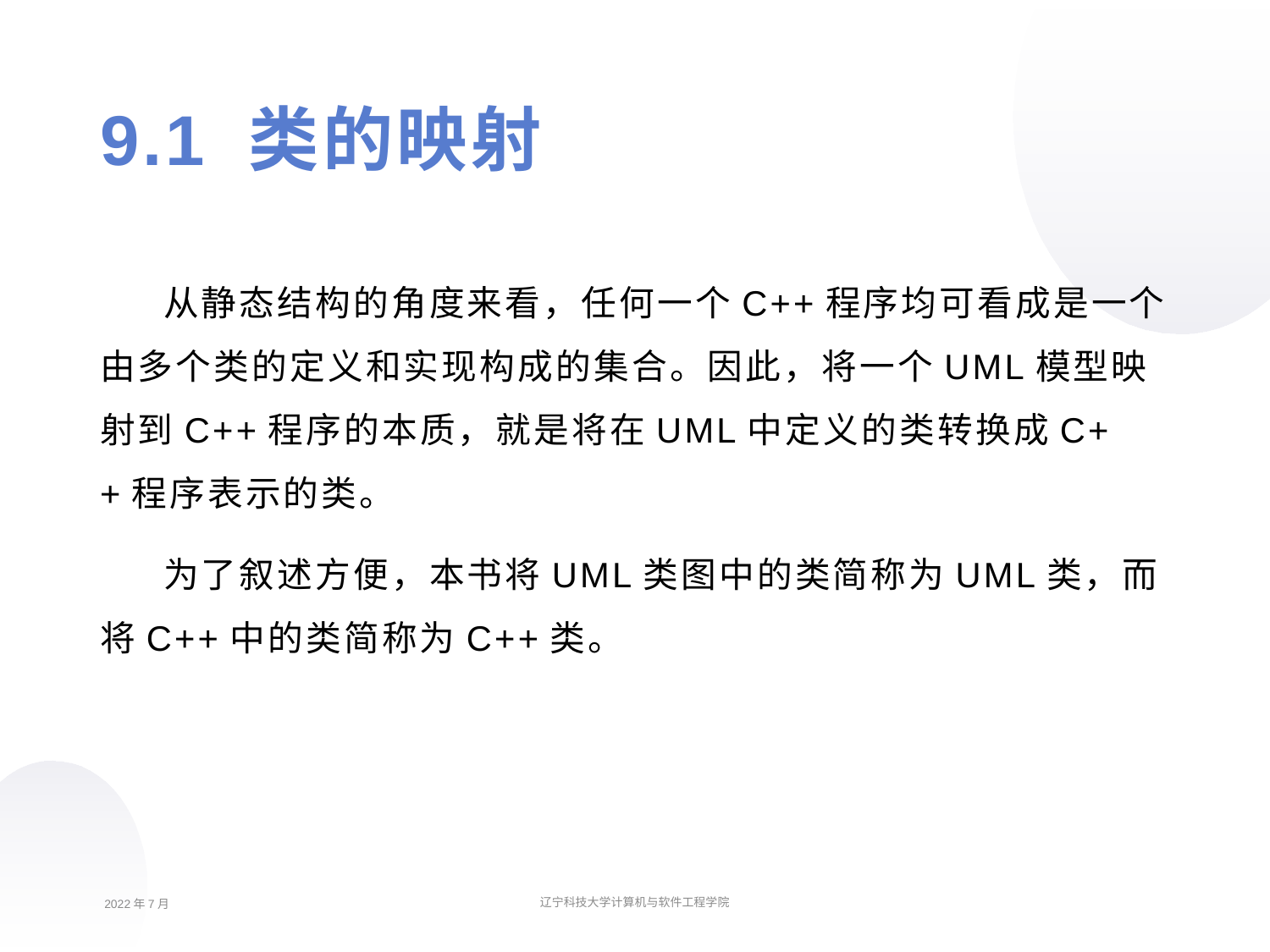

9.1 类的映射
从静态结构的角度来看，任何一个C++程序均可看成是一个由多个类的定义和实现构成的集合。因此，将一个UML模型映射到C++程序的本质，就是将在UML中定义的类转换成C++程序表示的类。
为了叙述方便，本书将UML类图中的类简称为UML类，而将C++中的类简称为C++类。

2022年7月
辽宁科技大学计算机与软件工程学院
5